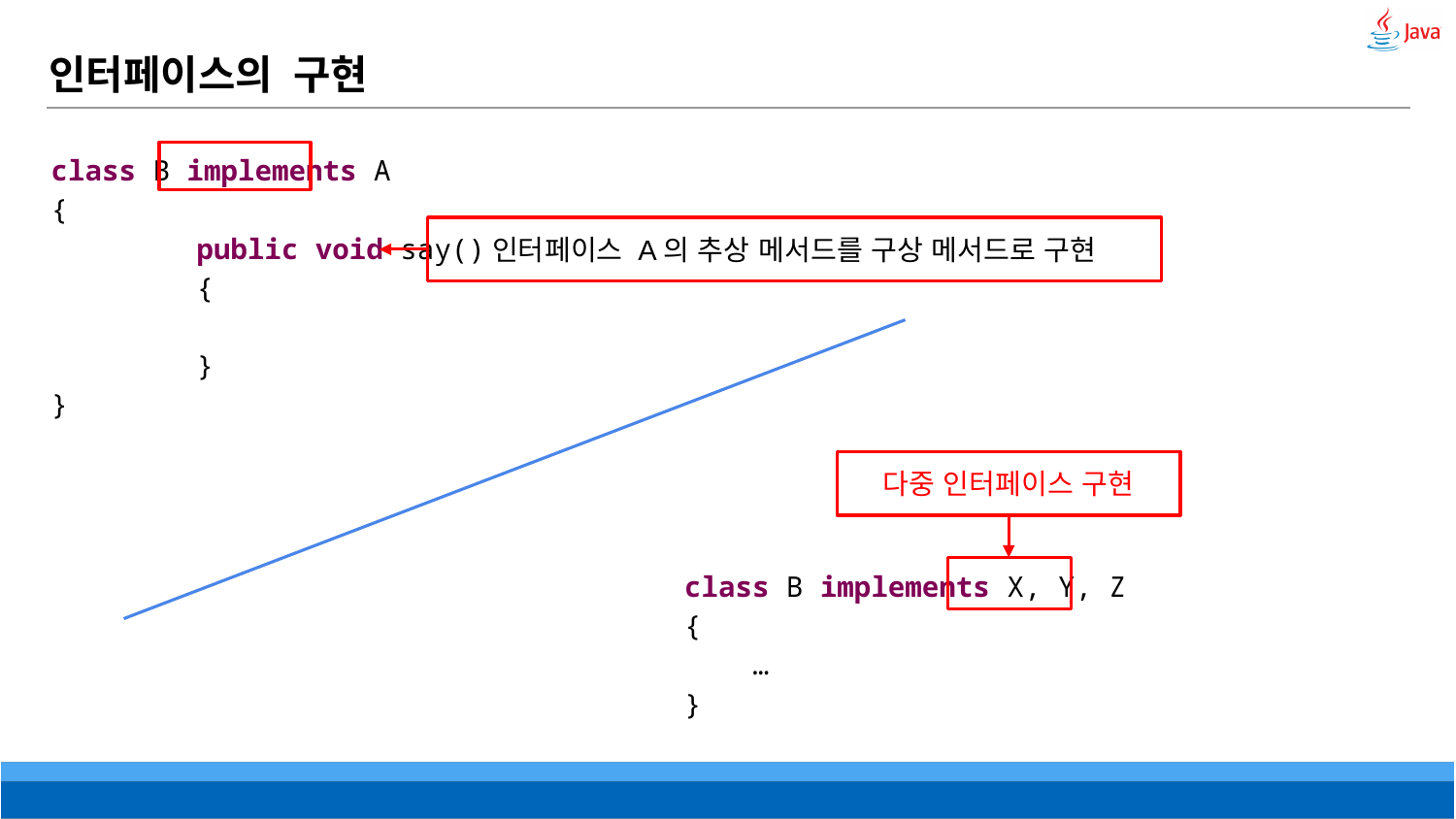

# 인터페이스의 구현
class B implements A
{
	public void say()
	{

	}
}

인터페이스 A의 추상 메서드를 구상 메서드로 구현
다중 인터페이스 구현
class B implements X, Y, Z
{
    …
}